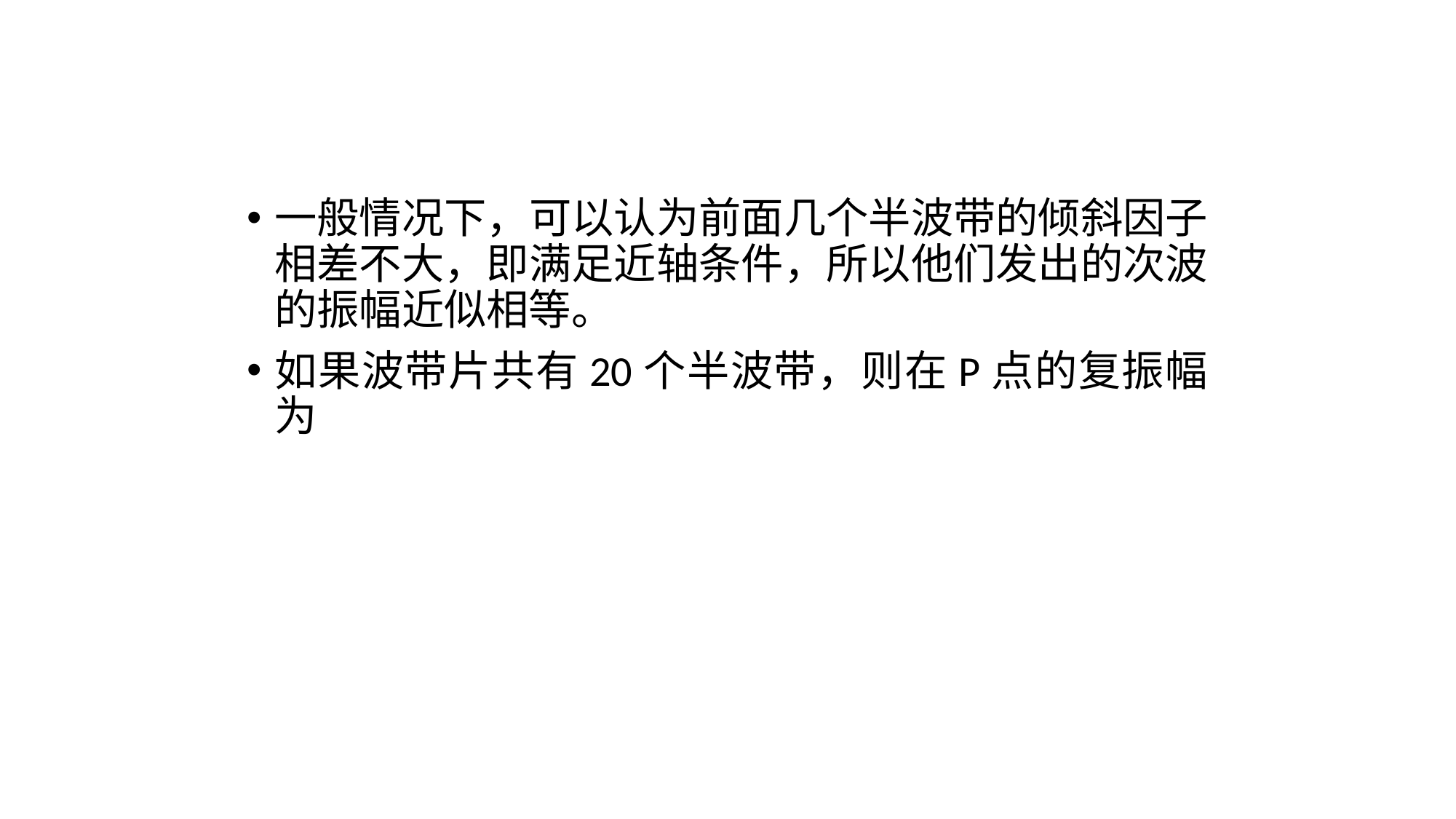

#
一般情况下，可以认为前面几个半波带的倾斜因子相差不大，即满足近轴条件，所以他们发出的次波的振幅近似相等。
如果波带片共有20个半波带，则在P点的复振幅为